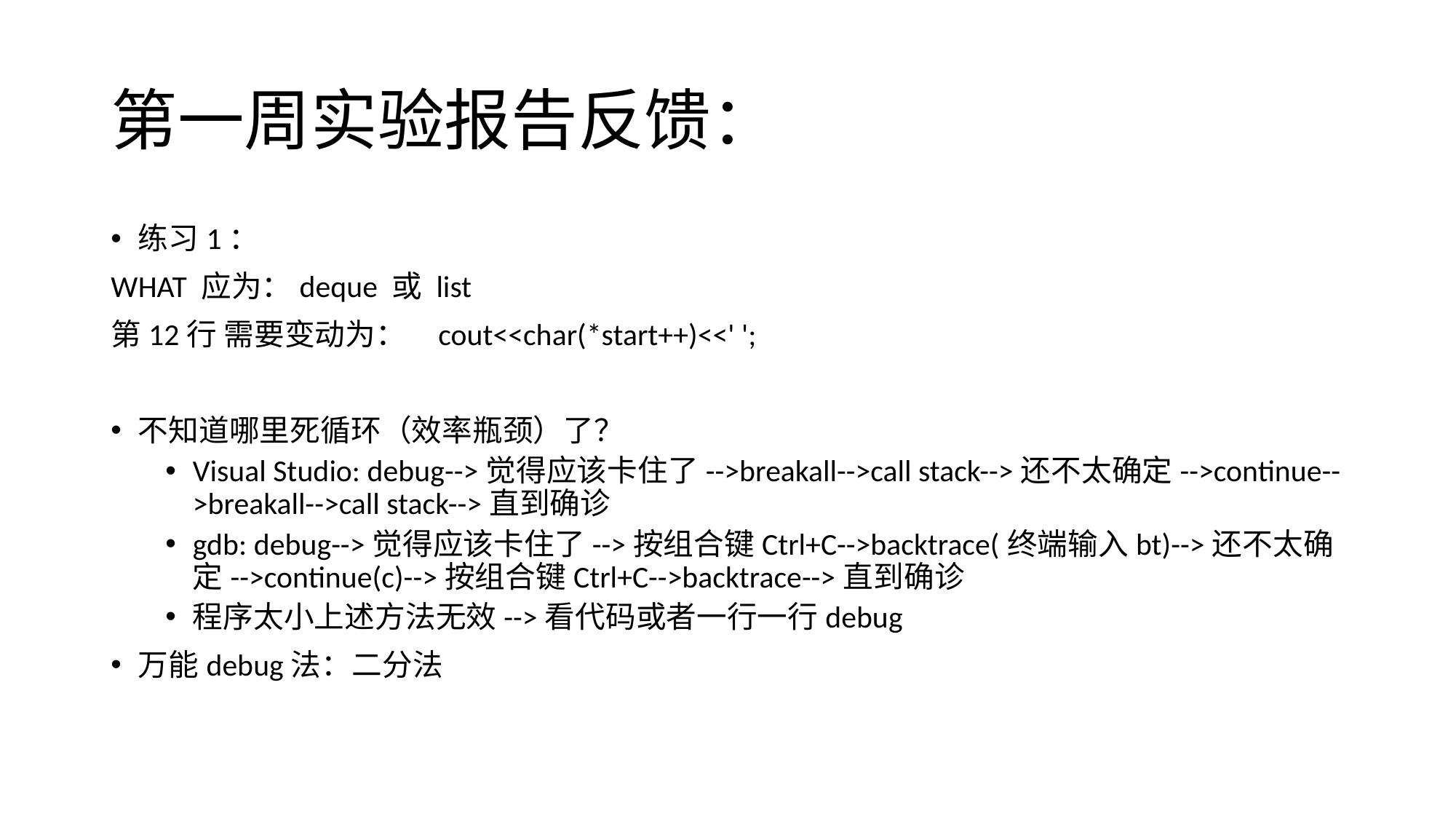

# 第一周实验报告反馈：
练习1：
WHAT 应为：deque 或 list
第12行 需要变动为：	cout<<char(*start++)<<' ';

不知道哪里死循环（效率瓶颈）了？
Visual Studio: debug-->觉得应该卡住了-->breakall-->call stack-->还不太确定-->continue-->breakall-->call stack-->直到确诊
gdb: debug-->觉得应该卡住了-->按组合键Ctrl+C-->backtrace(终端输入bt)-->还不太确定-->continue(c)-->按组合键Ctrl+C-->backtrace-->直到确诊
程序太小上述方法无效-->看代码或者一行一行debug
万能debug法：二分法